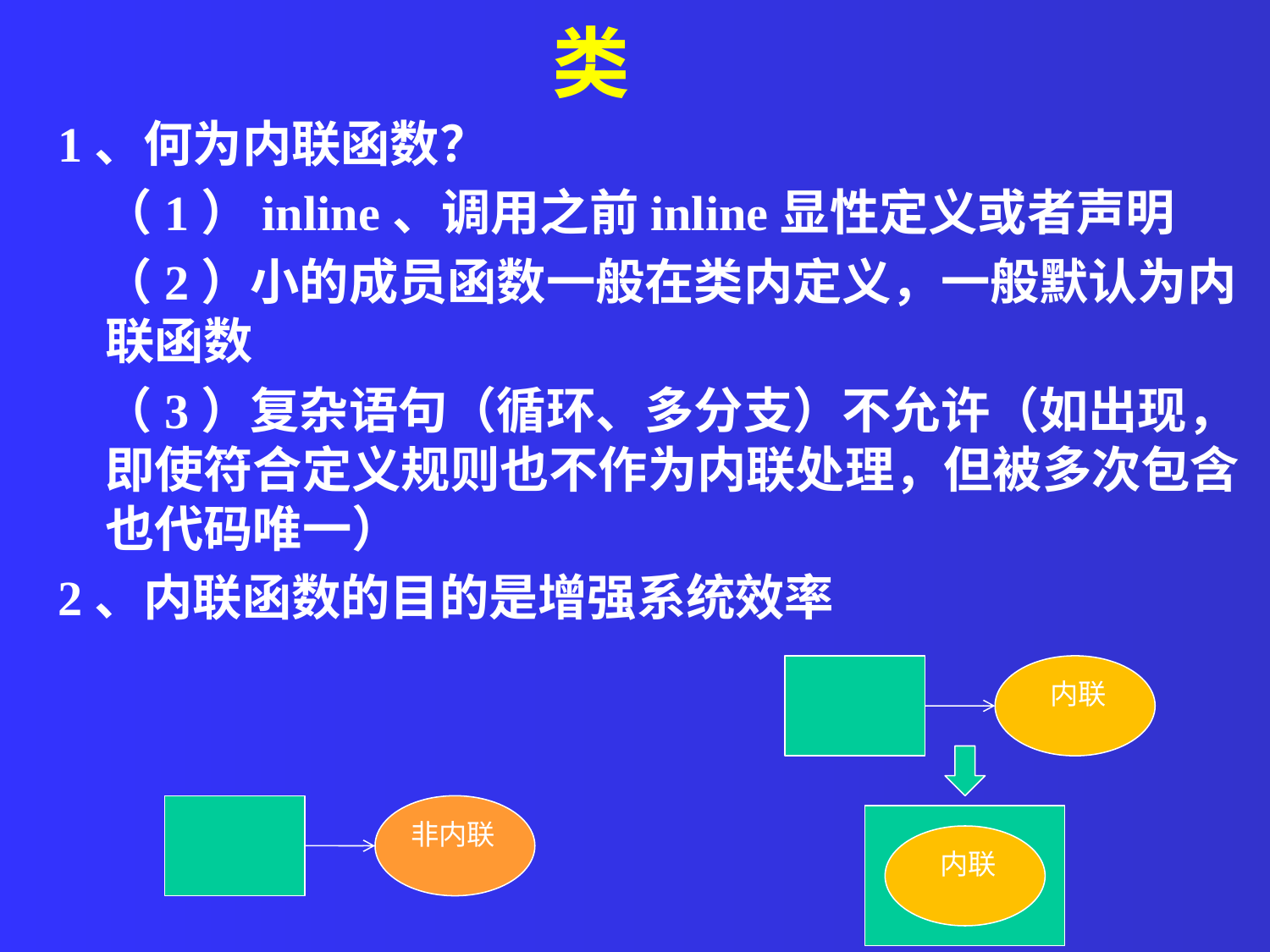

类
1、何为内联函数？
   （1）inline、调用之前inline显性定义或者声明
   （2）小的成员函数一般在类内定义，一般默认为内联函数
   （3）复杂语句（循环、多分支）不允许（如出现，即使符合定义规则也不作为内联处理，但被多次包含也代码唯一）
2、内联函数的目的是增强系统效率

  内联

非内联

  内联